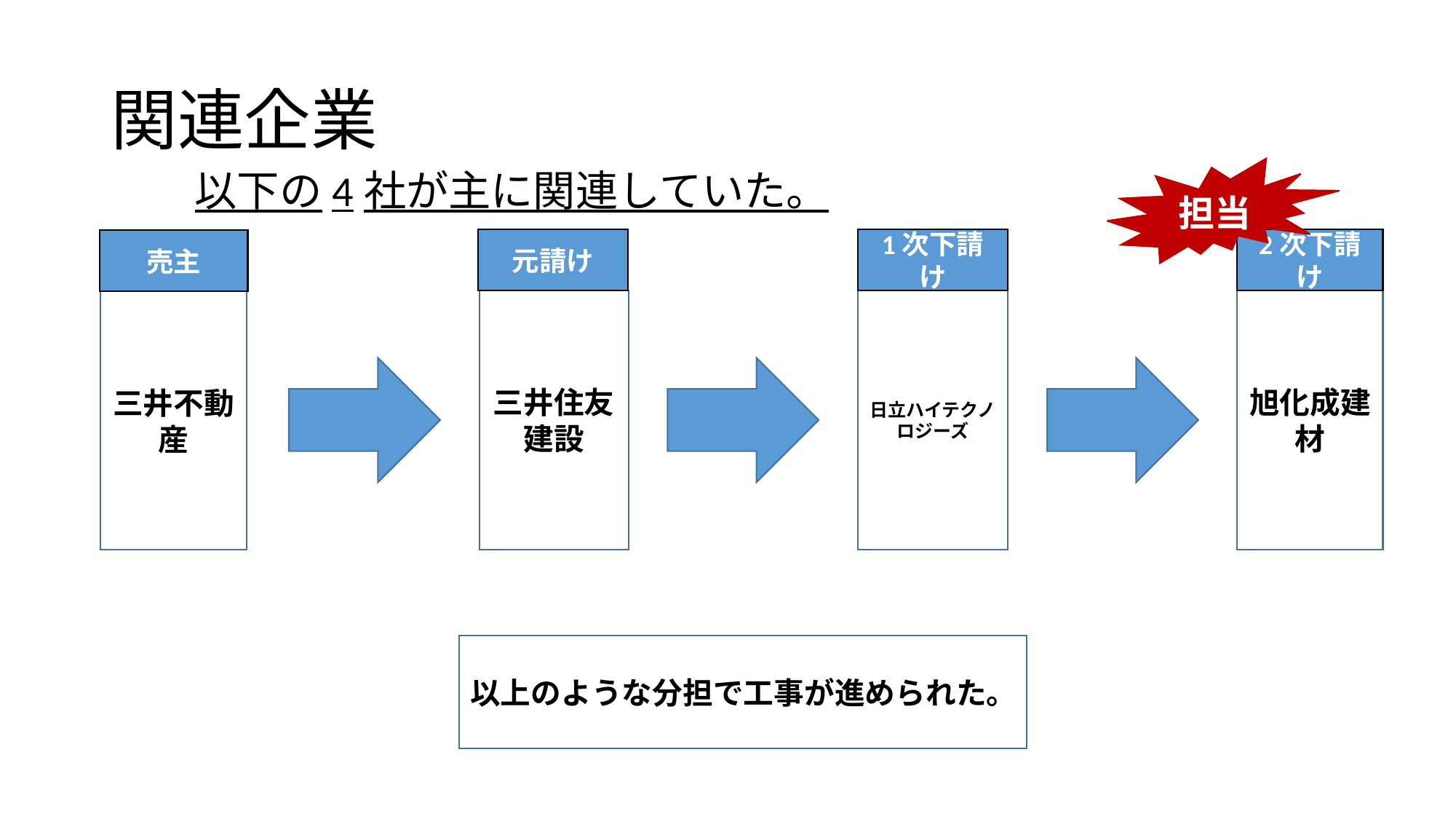

# 関連企業
担当
以下の4社が主に関連していた。
元請け
1次下請け
2次下請け
売主
三井住友建設
日立ハイテクノロジーズ
旭化成建材
三井不動産

以上のような分担で工事が進められた。